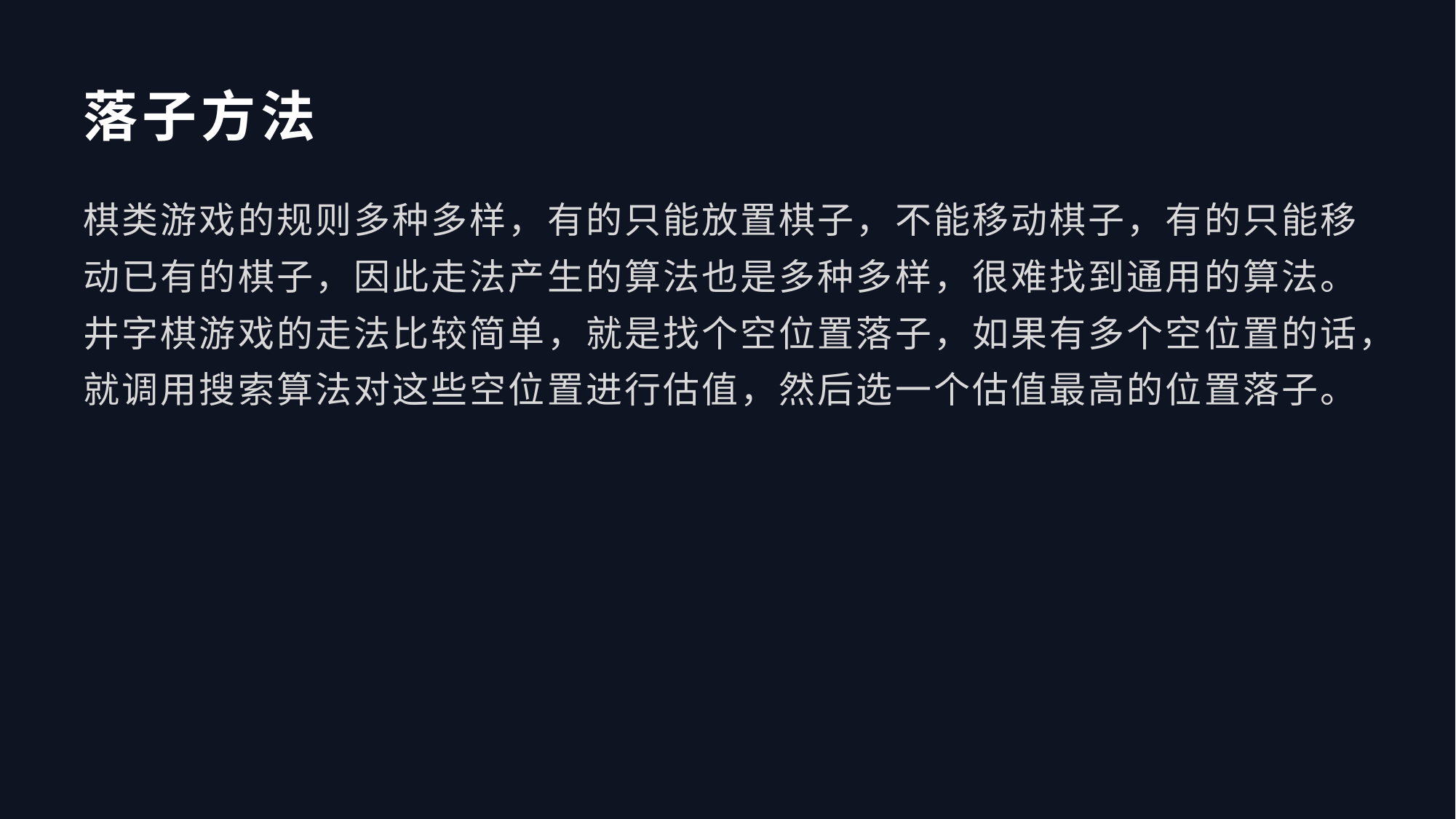

# 落子方法
棋类游戏的规则多种多样，有的只能放置棋子，不能移动棋子，有的只能移动已有的棋子，因此走法产生的算法也是多种多样，很难找到通用的算法。井字棋游戏的走法比较简单，就是找个空位置落子，如果有多个空位置的话，就调用搜索算法对这些空位置进行估值，然后选一个估值最高的位置落子。